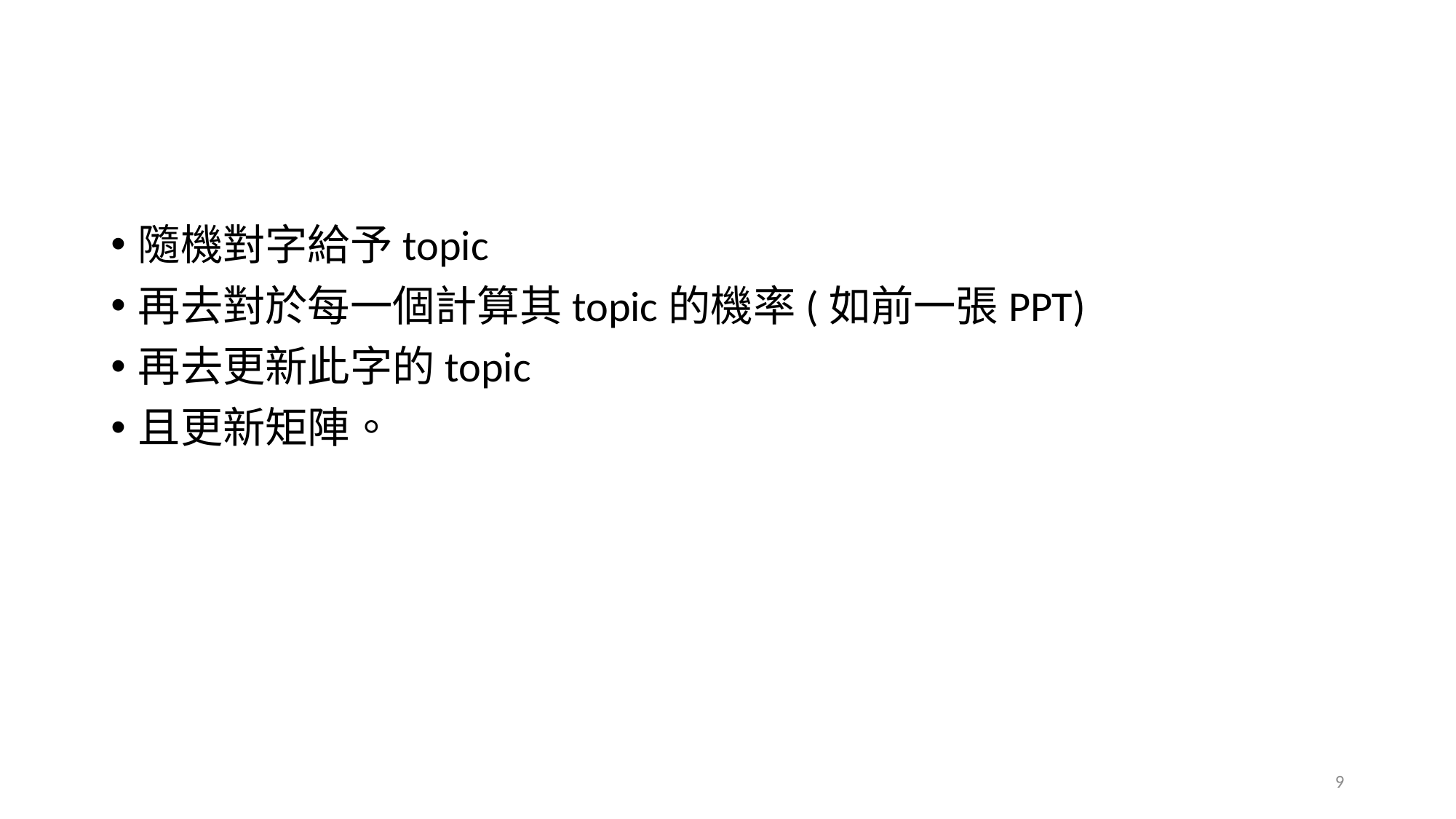

#
隨機對字給予topic
再去對於每一個計算其topic的機率(如前一張PPT)
再去更新此字的topic
且更新矩陣。
9